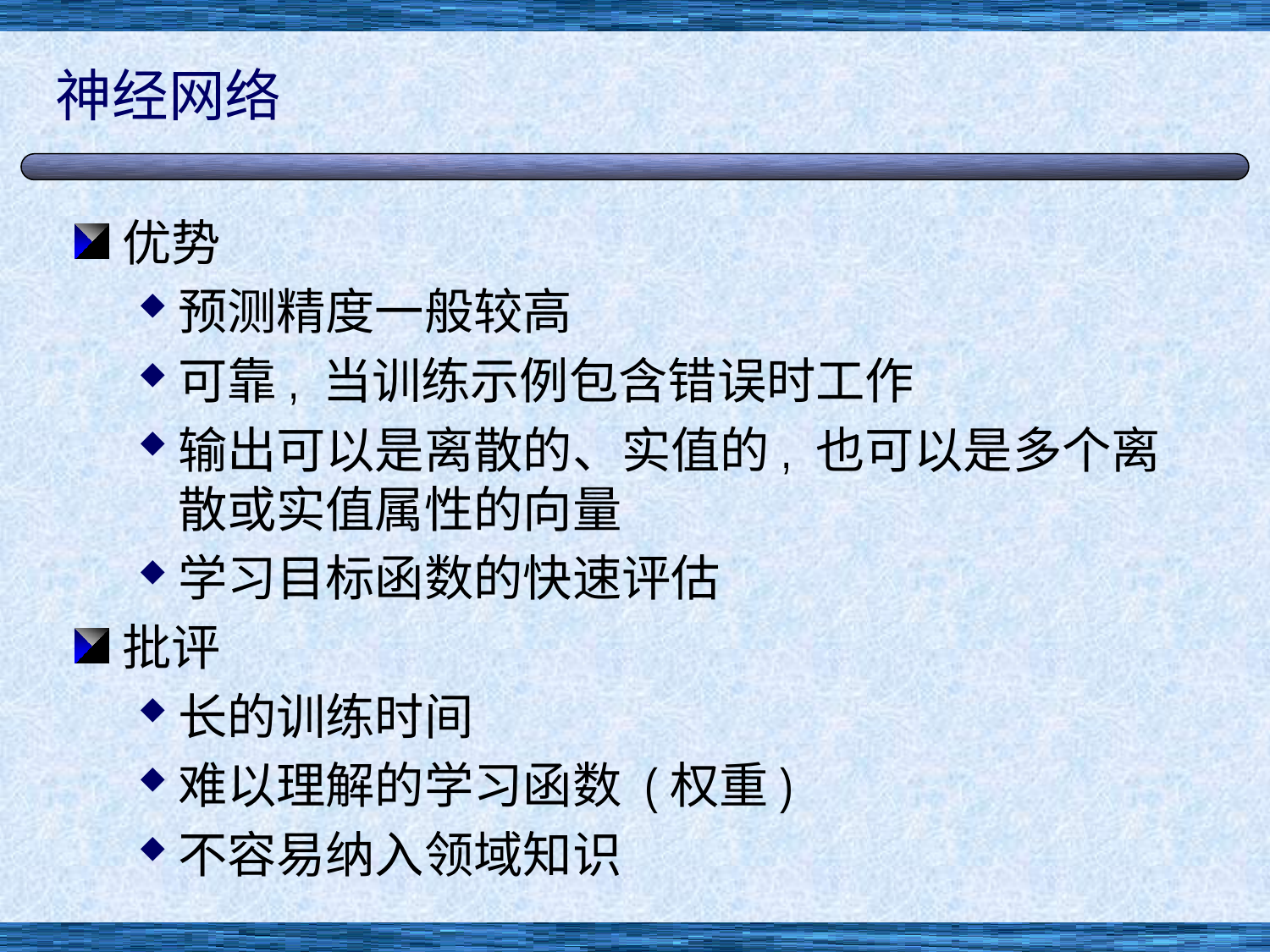

# 神经网络
优势
预测精度一般较高
可靠, 当训练示例包含错误时工作
输出可以是离散的、实值的, 也可以是多个离散或实值属性的向量
学习目标函数的快速评估
批评
长的训练时间
难以理解的学习函数 (权重)
不容易纳入领域知识